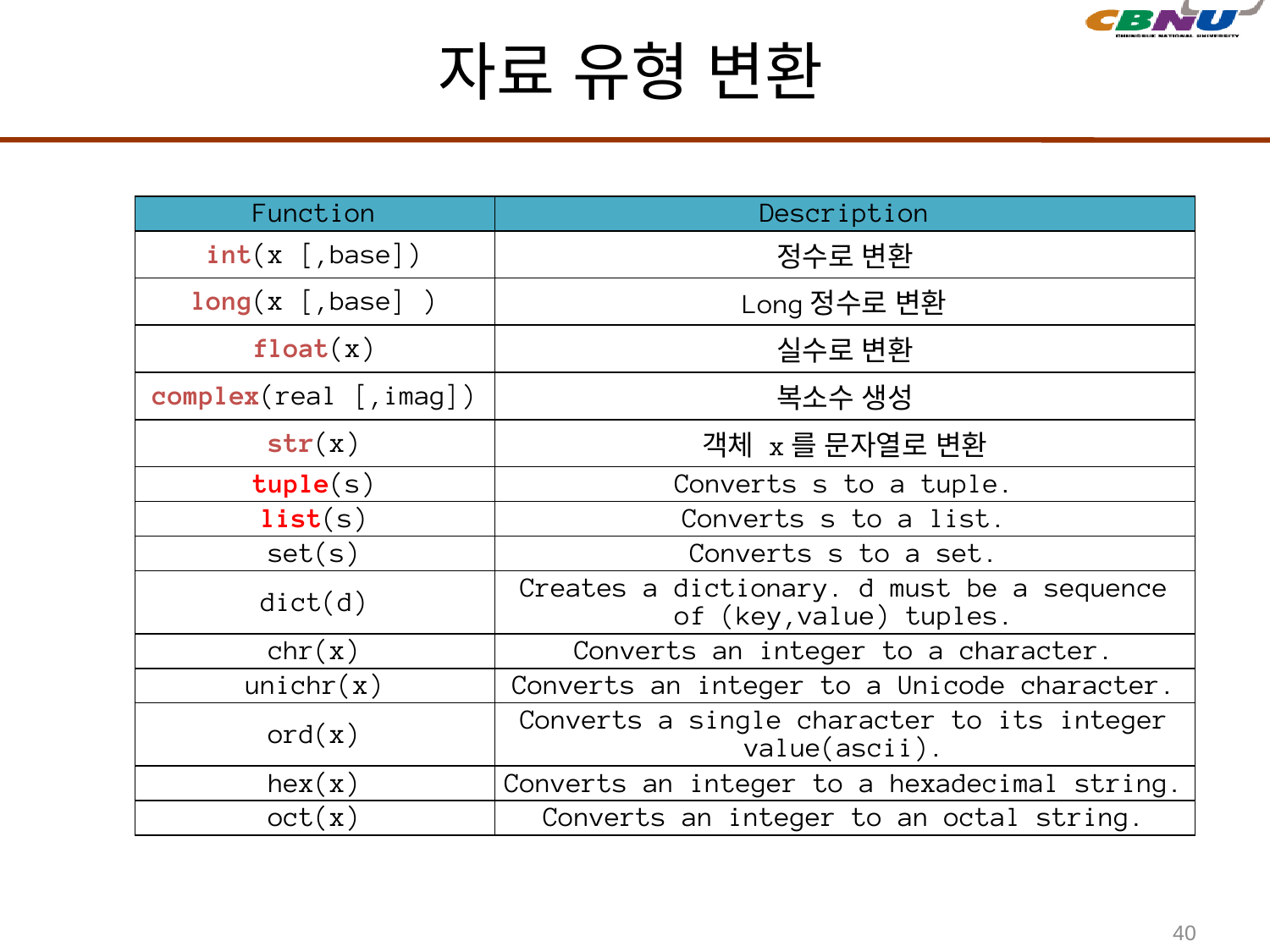

# 자료 유형 변환
| Function | Description |
| --- | --- |
| int(x [,base]) | 정수로 변환 |
| long(x [,base] ) | Long정수로 변환 |
| float(x) | 실수로 변환 |
| complex(real [,imag]) | 복소수 생성 |
| str(x) | 객체 x를 문자열로 변환 |
| tuple(s) | Converts s to a tuple. |
| list(s) | Converts s to a list. |
| set(s) | Converts s to a set. |
| dict(d) | Creates a dictionary. d must be a sequence of (key,value) tuples. |
| chr(x) | Converts an integer to a character. |
| unichr(x) | Converts an integer to a Unicode character. |
| ord(x) | Converts a single character to its integer value(ascii). |
| hex(x) | Converts an integer to a hexadecimal string. |
| oct(x) | Converts an integer to an octal string. |
40